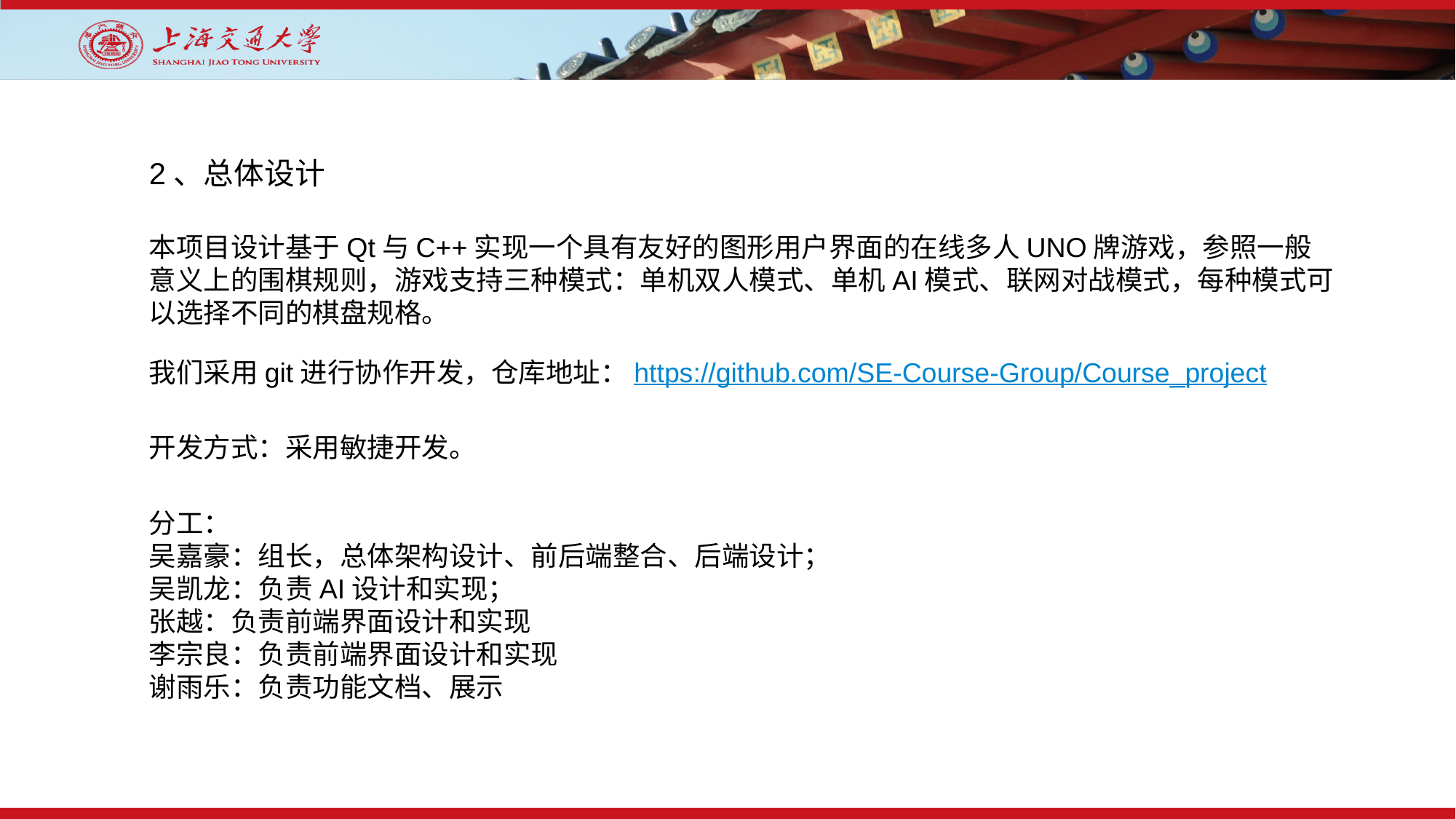

2、总体设计
本项目设计基于Qt与C++实现一个具有友好的图形用户界面的在线多人UNO牌游戏，参照一般意义上的围棋规则，游戏支持三种模式：单机双人模式、单机AI模式、联网对战模式，每种模式可以选择不同的棋盘规格。
我们采用git进行协作开发，仓库地址：https://github.com/SE-Course-Group/Course_project
开发方式：采用敏捷开发。
分工：
吴嘉豪：组长，总体架构设计、前后端整合、后端设计；
吴凯龙：负责AI设计和实现；
张越：负责前端界面设计和实现
李宗良：负责前端界面设计和实现
谢雨乐：负责功能文档、展示